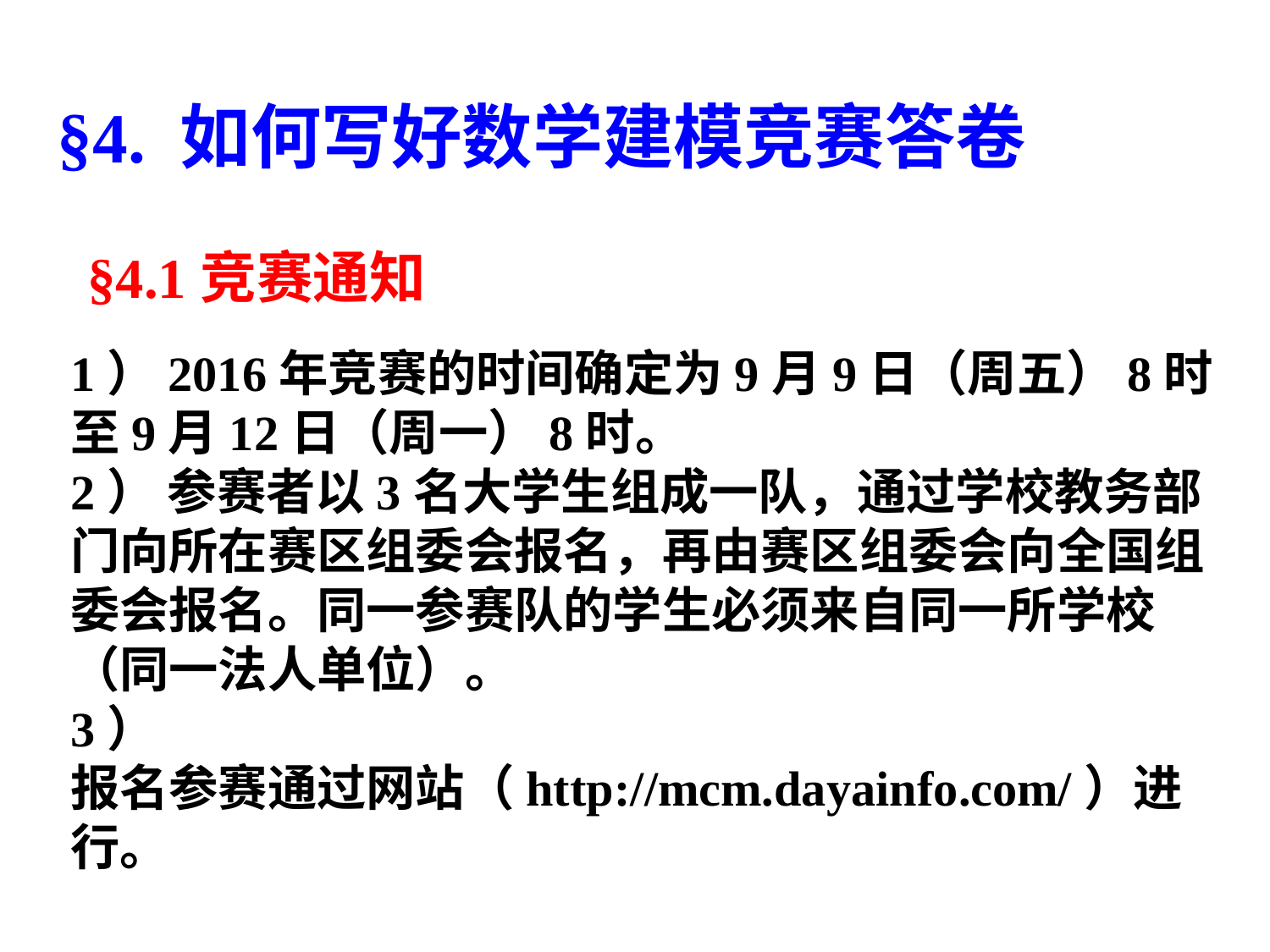

§4. 如何写好数学建模竞赛答卷
§4.1竞赛通知
1）2016年竞赛的时间确定为9月9日（周五）8时至9月12日（周一）8时。
2） 参赛者以3名大学生组成一队，通过学校教务部门向所在赛区组委会报名，再由赛区组委会向全国组委会报名。同一参赛队的学生必须来自同一所学校（同一法人单位）。
3） 报名参赛通过网站（http://mcm.dayainfo.com/）进行。